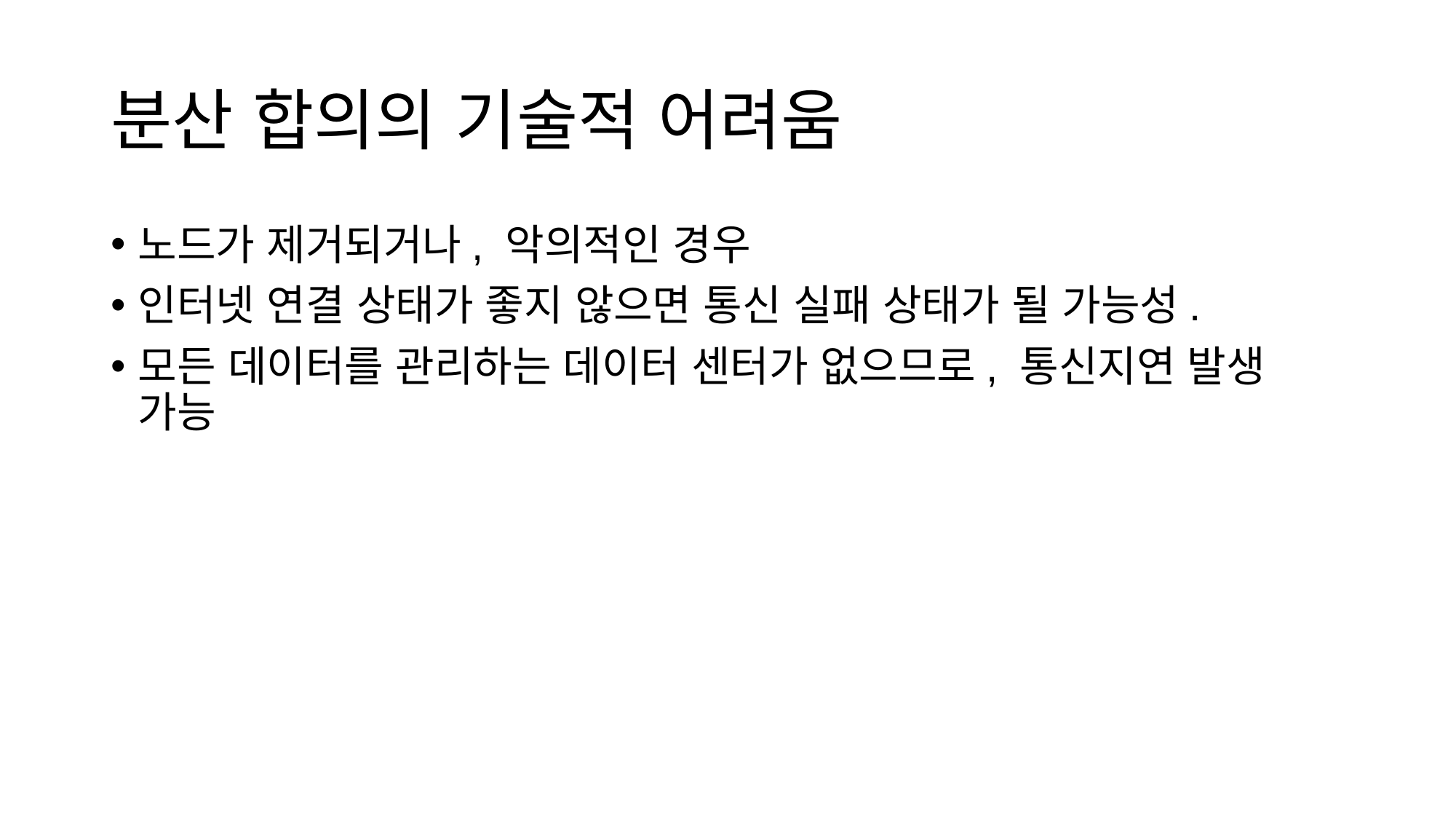

# 분산 합의의 기술적 어려움
노드가 제거되거나, 악의적인 경우
인터넷 연결 상태가 좋지 않으면 통신 실패 상태가 될 가능성.
모든 데이터를 관리하는 데이터 센터가 없으므로, 통신지연 발생 가능